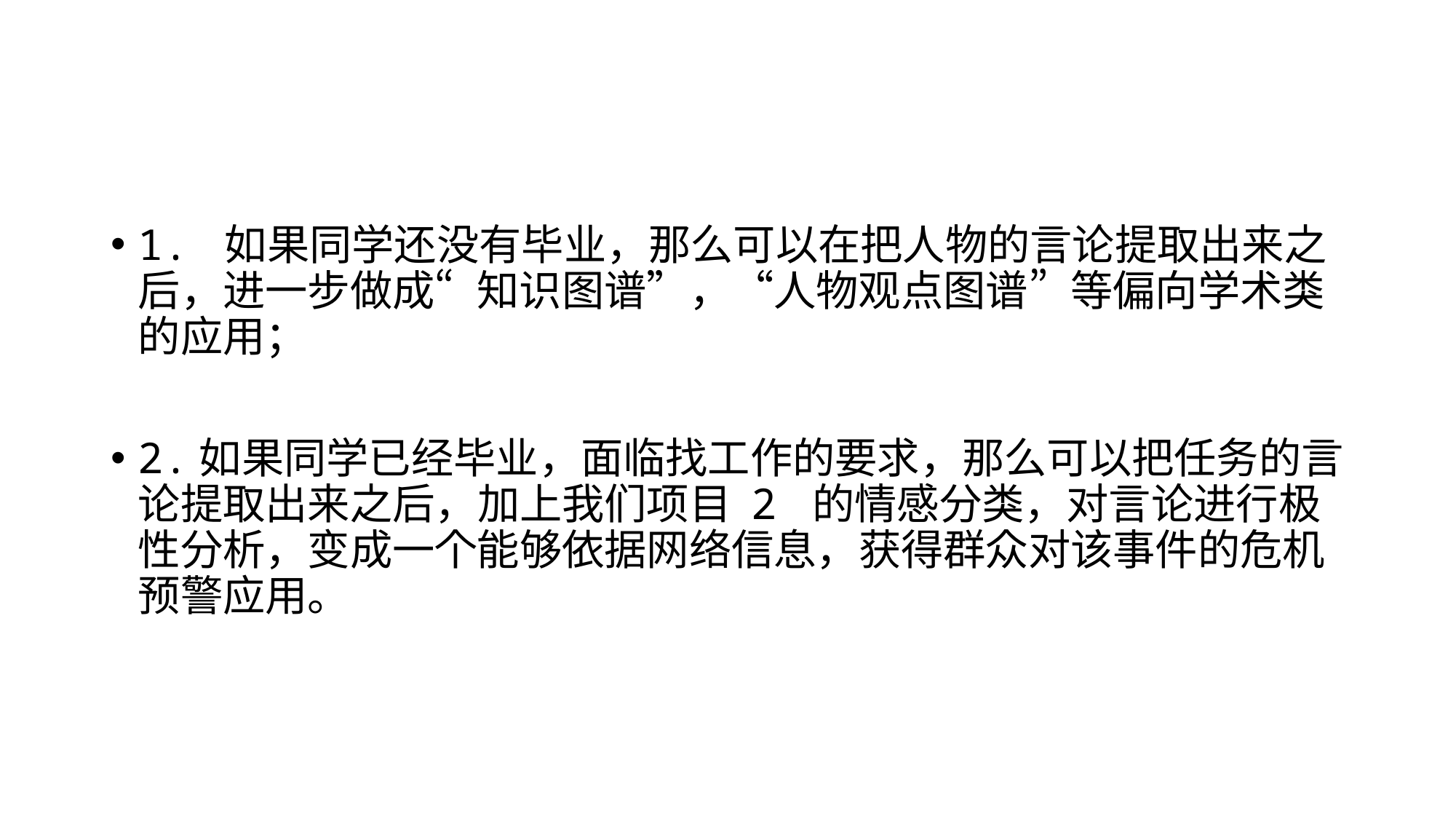

#
1. 如果同学还没有毕业，那么可以在把人物的言论提取出来之后，进一步做成“知识图谱”，“人物观点图谱”等偏向学术类的应用；

2.如果同学已经毕业，面临找工作的要求，那么可以把任务的言论提取出来之后，加上我们项目 2 的情感分类，对言论进行极性分析，变成一个能够依据网络信息，获得群众对该事件的危机预警应用。